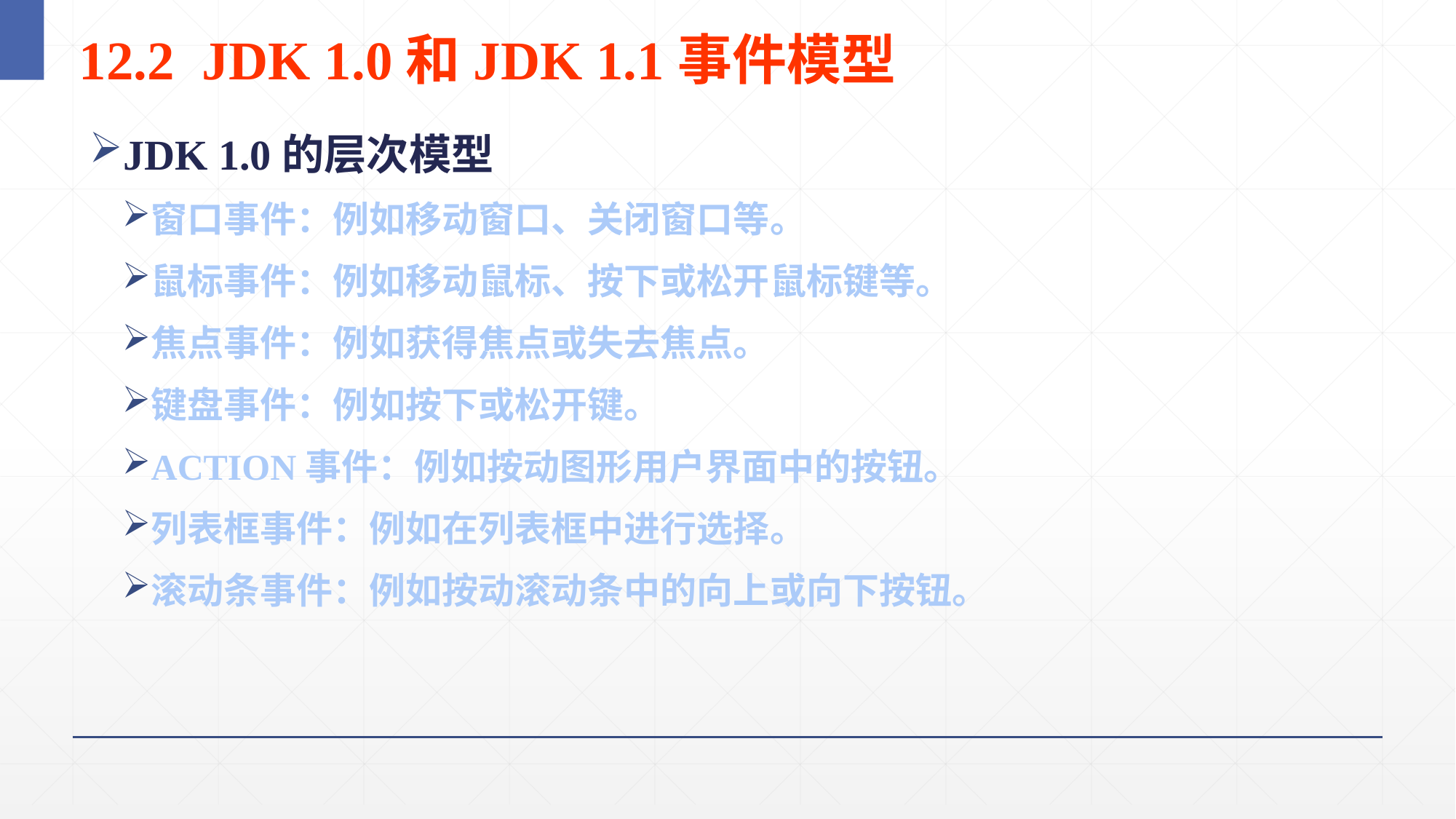

6
# 12.2  JDK 1.0和JDK 1.1事件模型
JDK 1.0的层次模型
窗口事件：例如移动窗口、关闭窗口等。
鼠标事件：例如移动鼠标、按下或松开鼠标键等。
焦点事件：例如获得焦点或失去焦点。
键盘事件：例如按下或松开键。
ACTION事件：例如按动图形用户界面中的按钮。
列表框事件：例如在列表框中进行选择。
滚动条事件：例如按动滚动条中的向上或向下按钮。